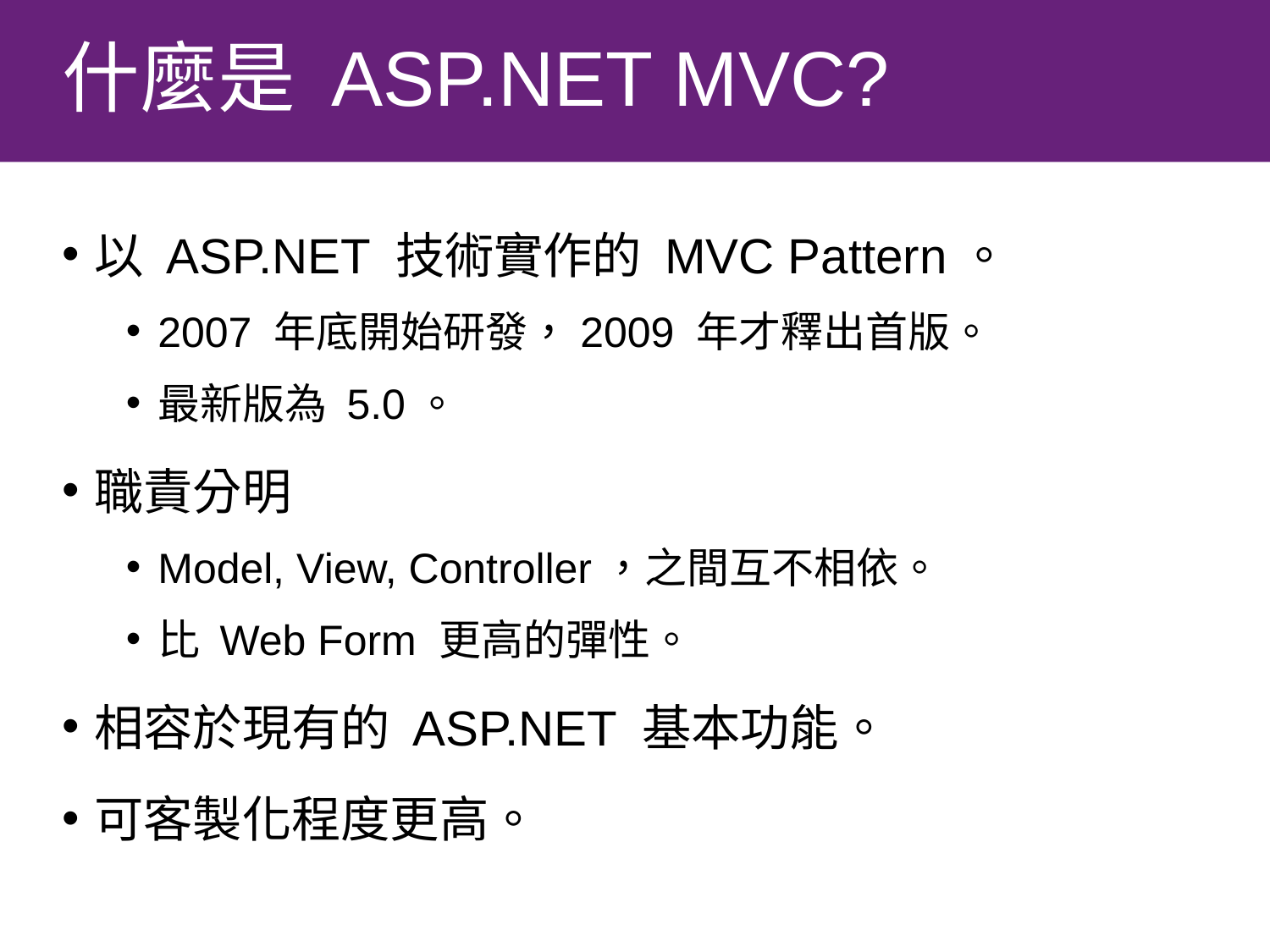

# 什麼是 ASP.NET MVC?
以 ASP.NET 技術實作的 MVC Pattern。
2007 年底開始研發，2009 年才釋出首版。
最新版為 5.0。
職責分明
Model, View, Controller，之間互不相依。
比 Web Form 更高的彈性。
相容於現有的 ASP.NET 基本功能。
可客製化程度更高。